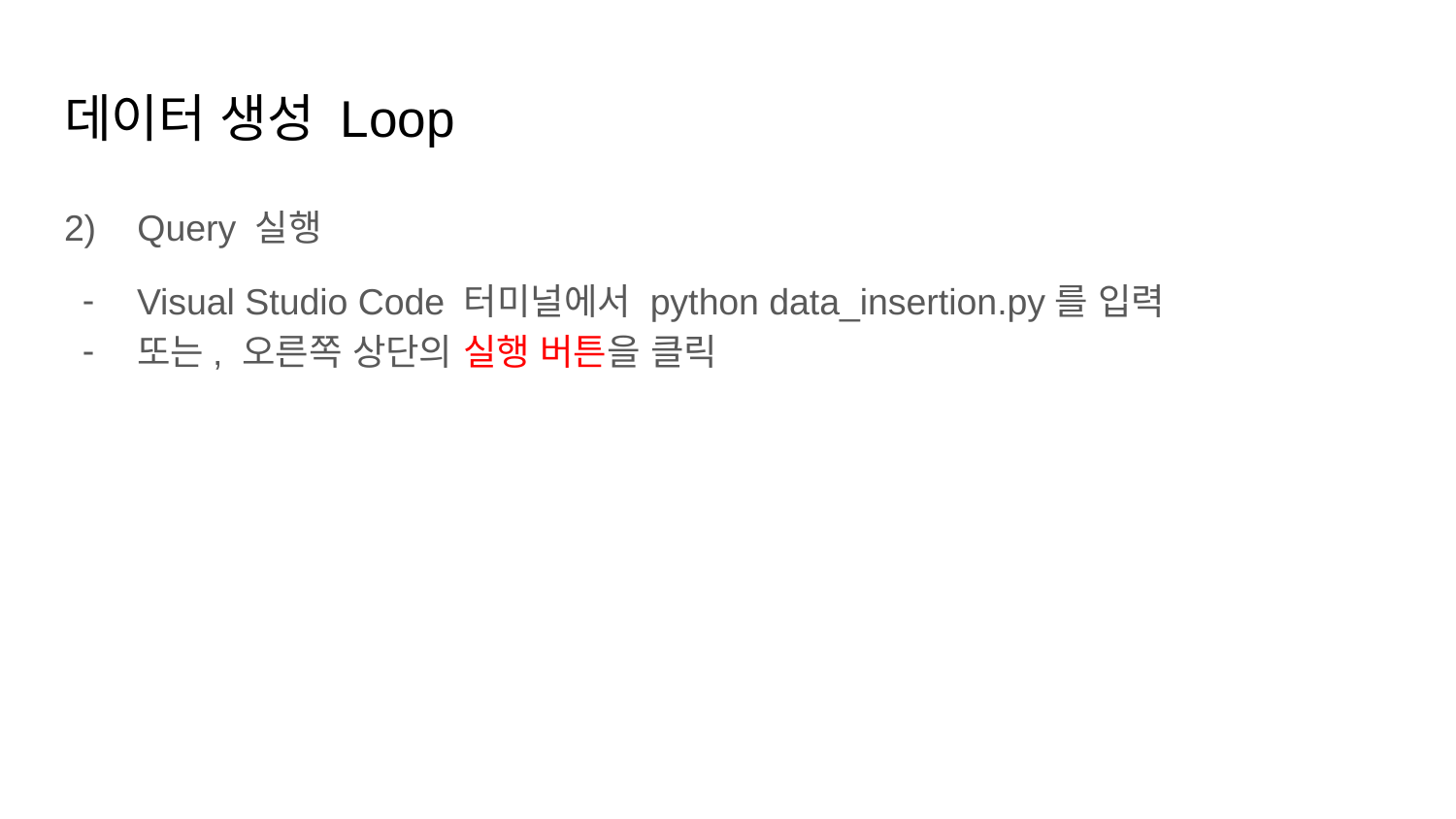

# 데이터 생성 Loop
2)    Query 실행
Visual Studio Code 터미널에서 python data_insertion.py를 입력
또는, 오른쪽 상단의 실행 버튼을 클릭